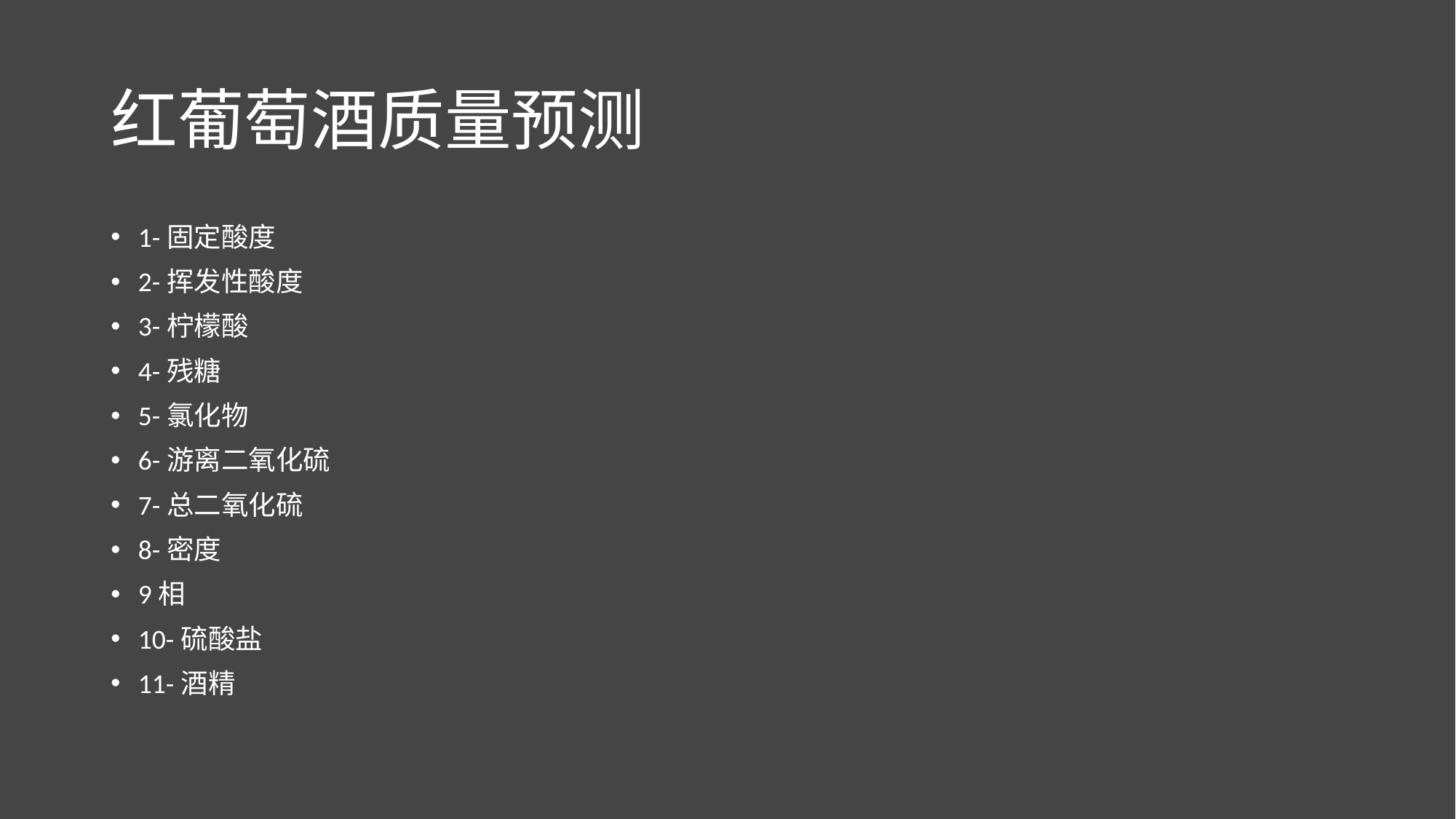

# 红葡萄酒质量预测
1-固定酸度
2-挥发性酸度
3-柠檬酸
4-残糖
5-氯化物
6-游离二氧化硫
7-总二氧化硫
8-密度
9相
10-硫酸盐
11-酒精